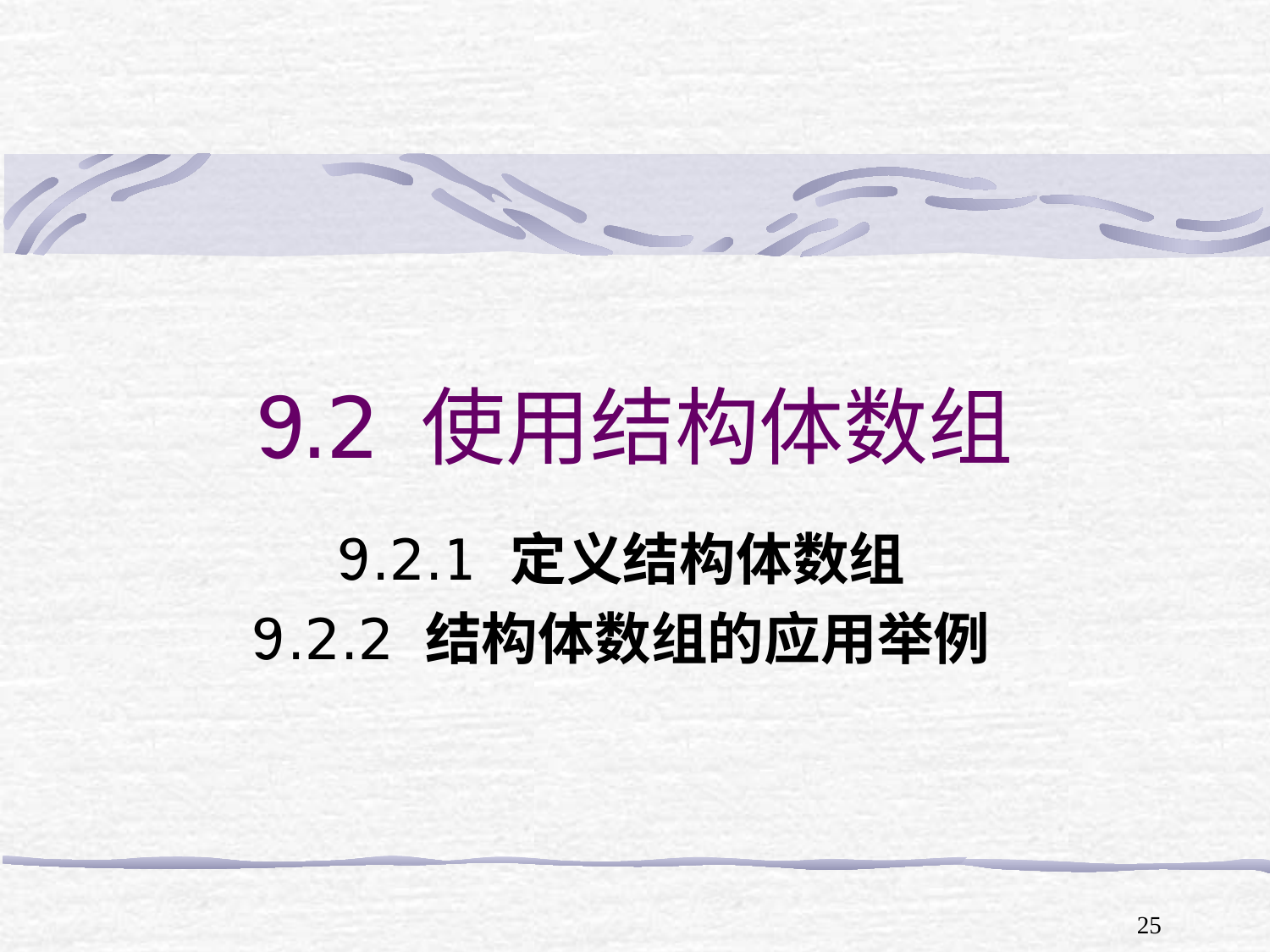

# 9.2 使用结构体数组
9.2.1 定义结构体数组
9.2.2 结构体数组的应用举例

25